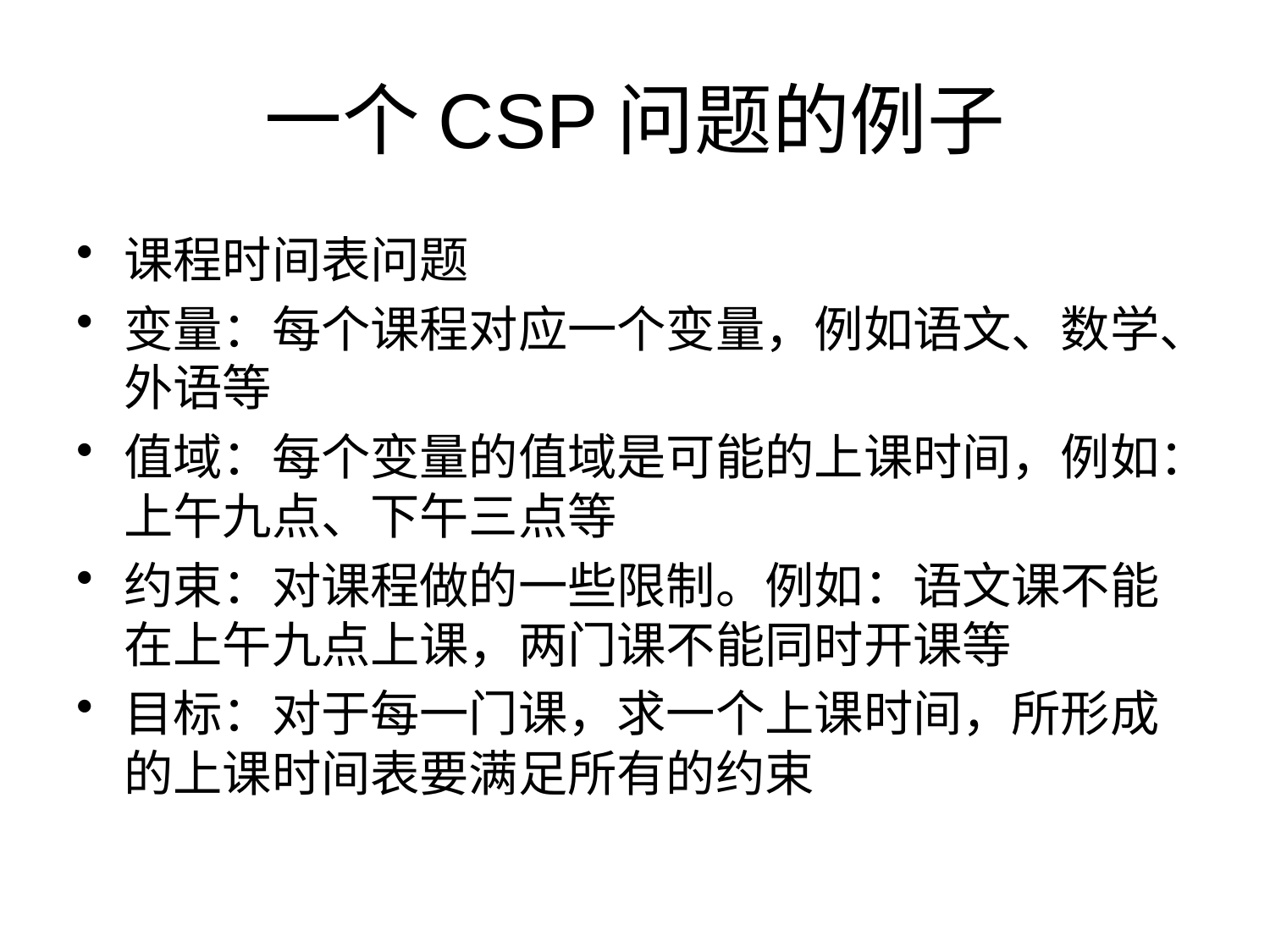

# 一个CSP问题的例子
课程时间表问题
变量：每个课程对应一个变量，例如语文、数学、外语等
值域：每个变量的值域是可能的上课时间，例如：上午九点、下午三点等
约束：对课程做的一些限制。例如：语文课不能在上午九点上课，两门课不能同时开课等
目标：对于每一门课，求一个上课时间，所形成的上课时间表要满足所有的约束